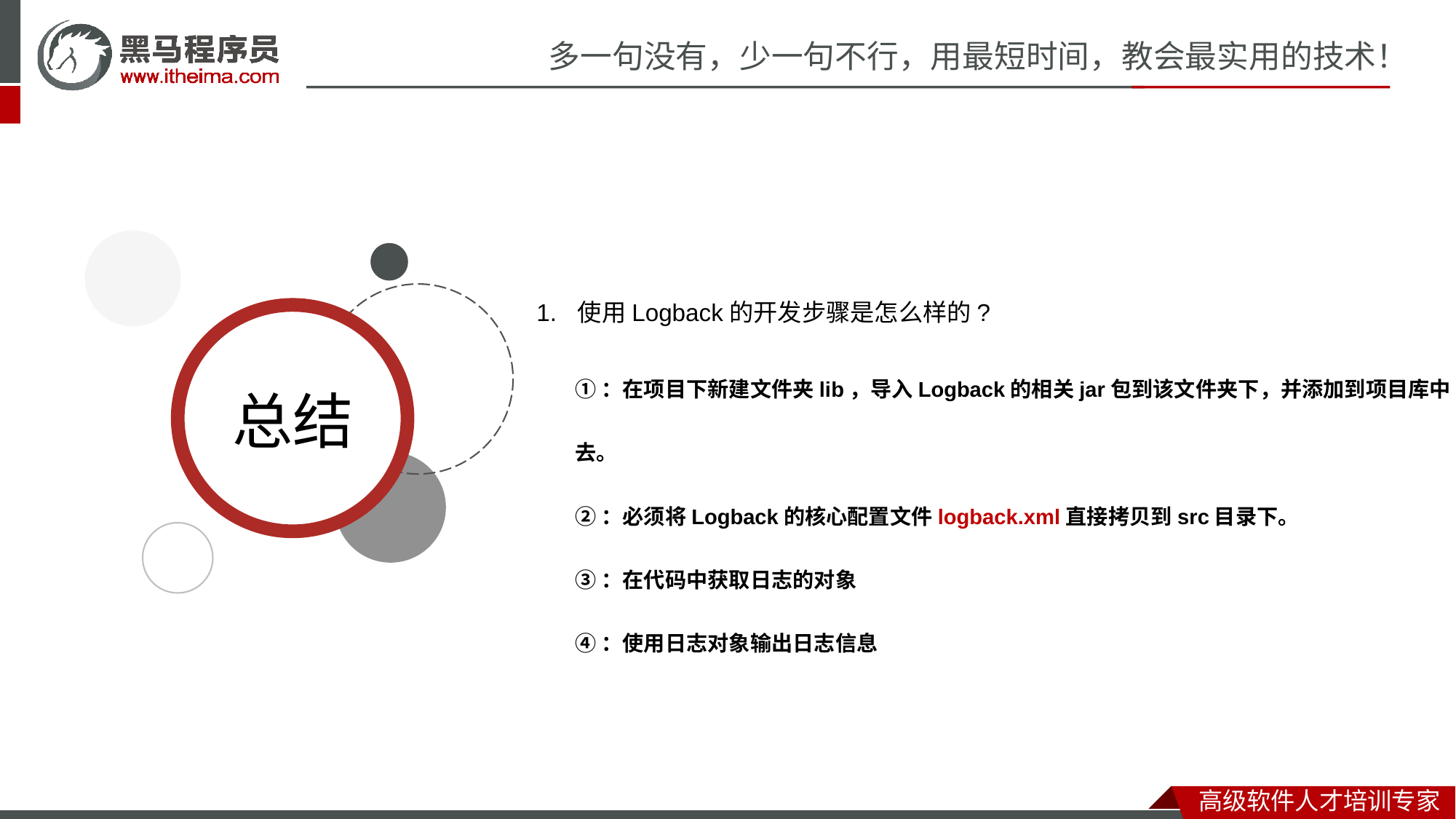

使用Logback的开发步骤是怎么样的?
①：在项目下新建文件夹lib，导入Logback的相关jar包到该文件夹下，并添加到项目库中去。
②：必须将Logback的核心配置文件logback.xml直接拷贝到src目录下。
③：在代码中获取日志的对象
④：使用日志对象输出日志信息